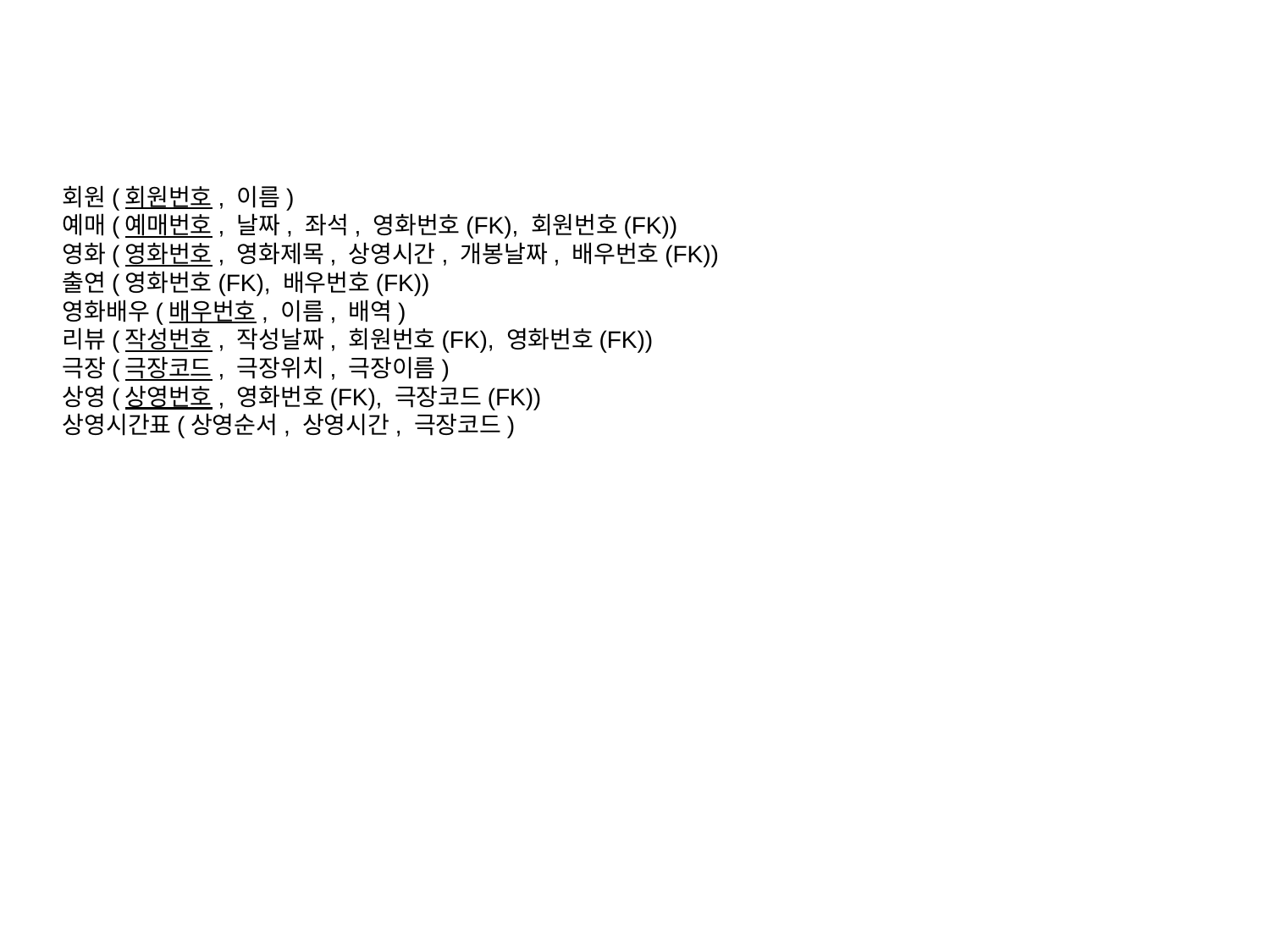

회원(회원번호, 이름)
예매(예매번호, 날짜, 좌석, 영화번호(FK), 회원번호(FK))
영화(영화번호, 영화제목, 상영시간, 개봉날짜, 배우번호(FK))
출연(영화번호(FK), 배우번호(FK))
영화배우(배우번호, 이름, 배역)
리뷰(작성번호, 작성날짜, 회원번호(FK), 영화번호(FK))
극장(극장코드, 극장위치, 극장이름)
상영(상영번호, 영화번호(FK), 극장코드(FK))
상영시간표(상영순서, 상영시간, 극장코드)